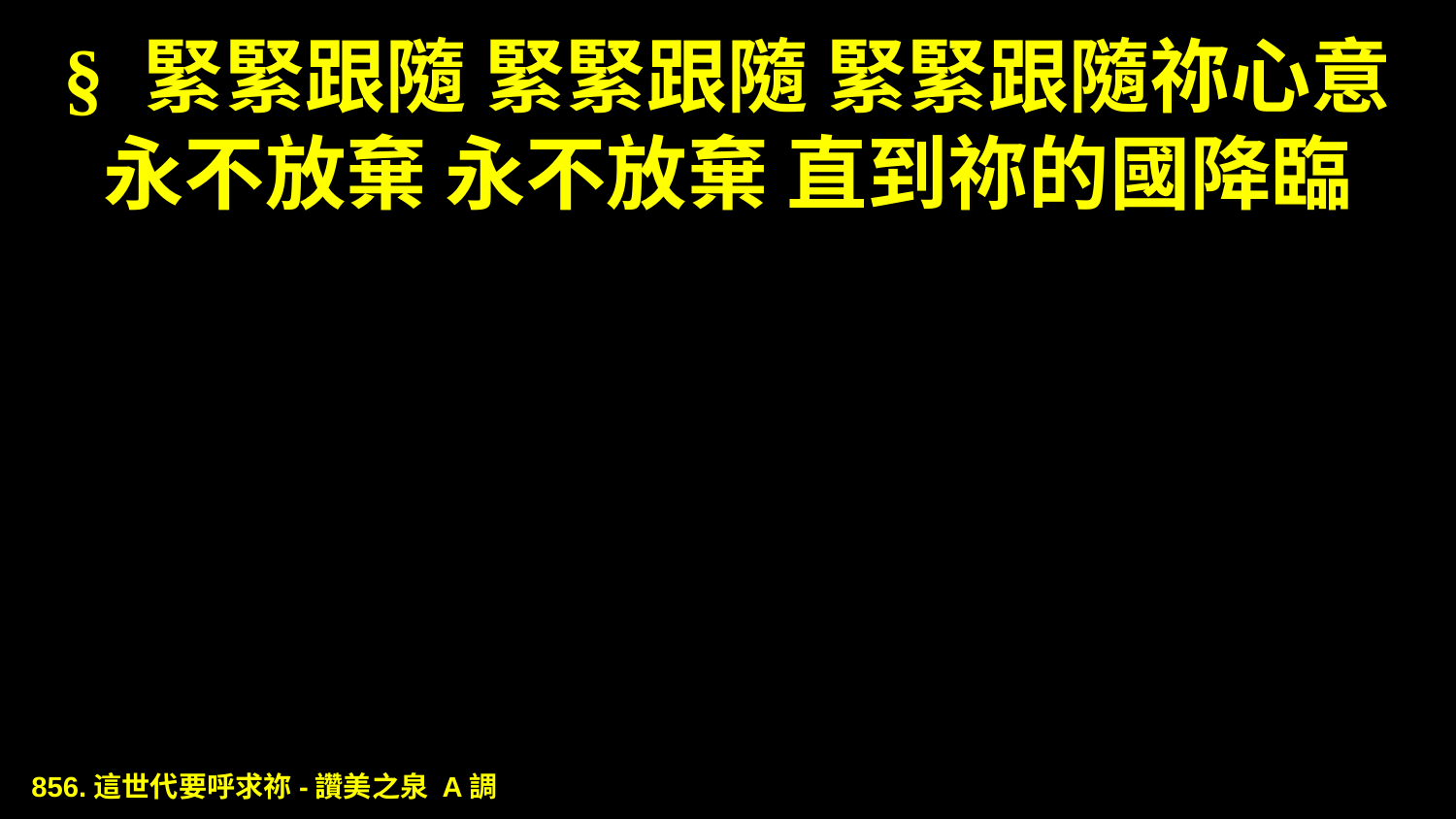

# § 緊緊跟隨 緊緊跟隨 緊緊跟隨祢心意 永不放棄 永不放棄 直到祢的國降臨
856.這世代要呼求祢-讚美之泉 A調